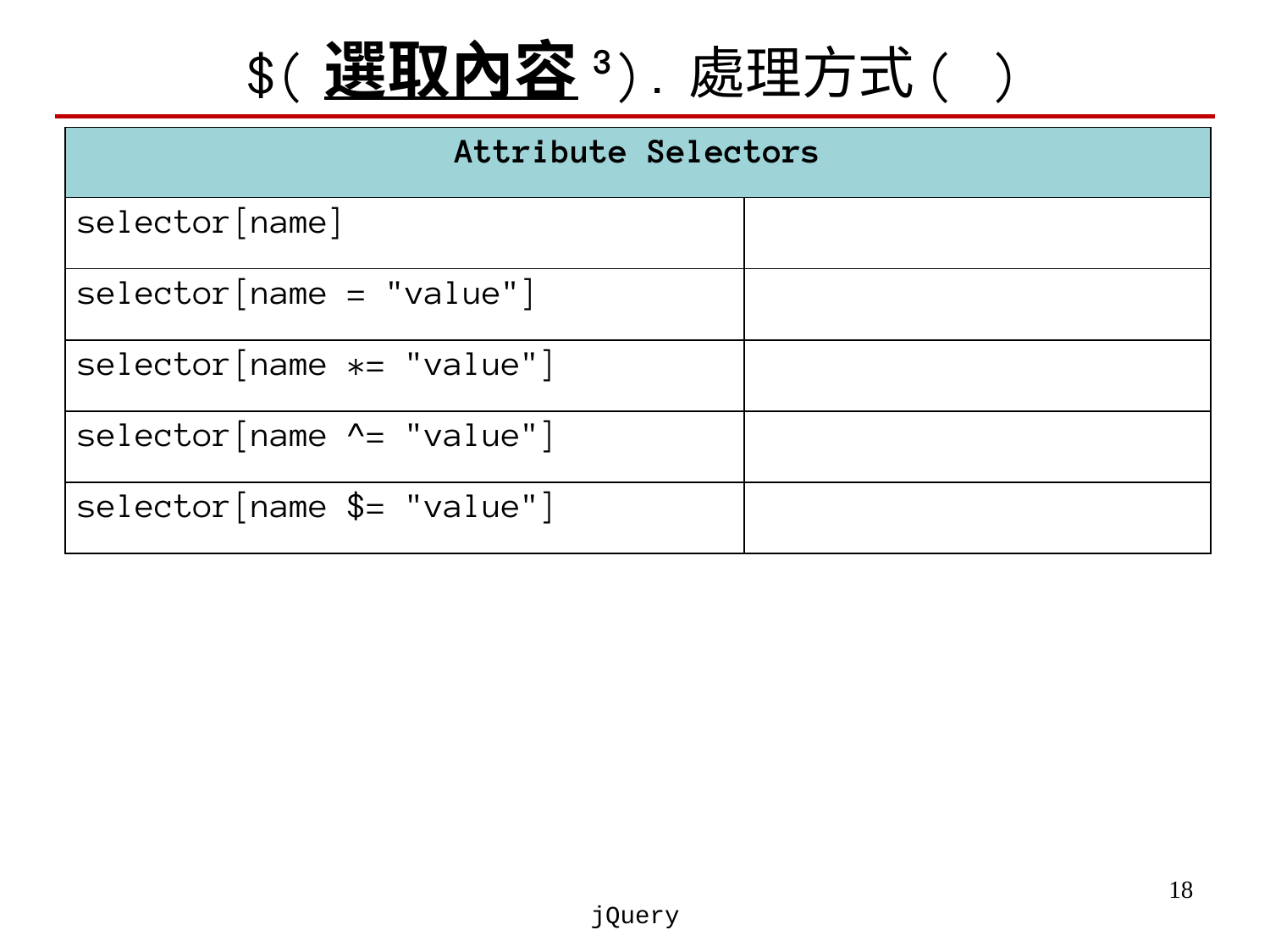

# $(選取內容3).處理方式( )
| Attribute Selectors |  |
| --- | --- |
| selector[name] |  |
| selector[name = "value"] |  |
| selector[name \*= "value"] |  |
| selector[name ^= "value"] |  |
| selector[name $= "value"] |  |
18
jQuery